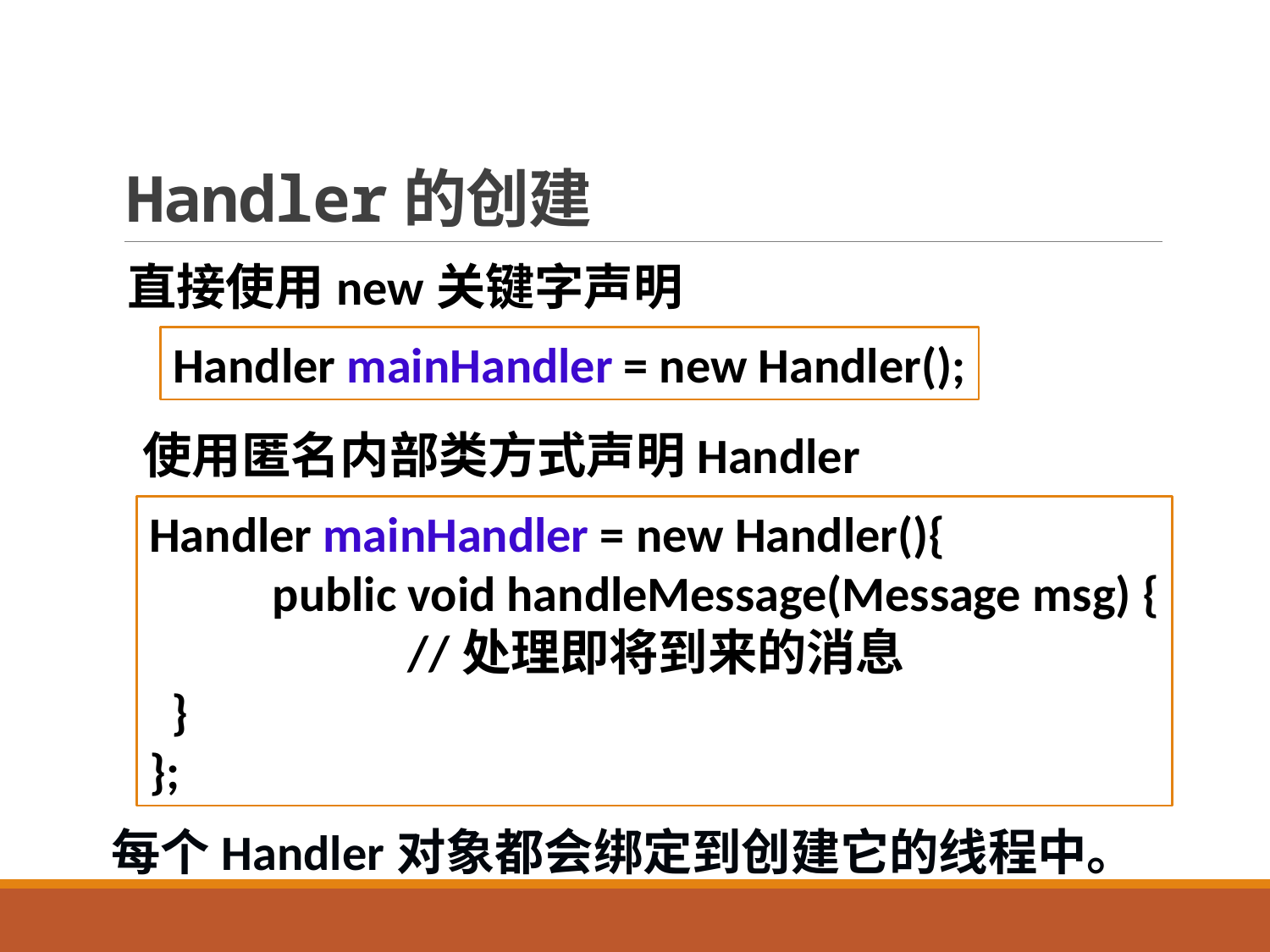

# Handler的创建
直接使用new关键字声明

Handler mainHandler = new Handler();
使用匿名内部类方式声明Handler

Handler mainHandler = new Handler(){
           public void handleMessage(Message msg) {
                       //处理即将到来的消息
  }
};
每个Handler对象都会绑定到创建它的线程中。